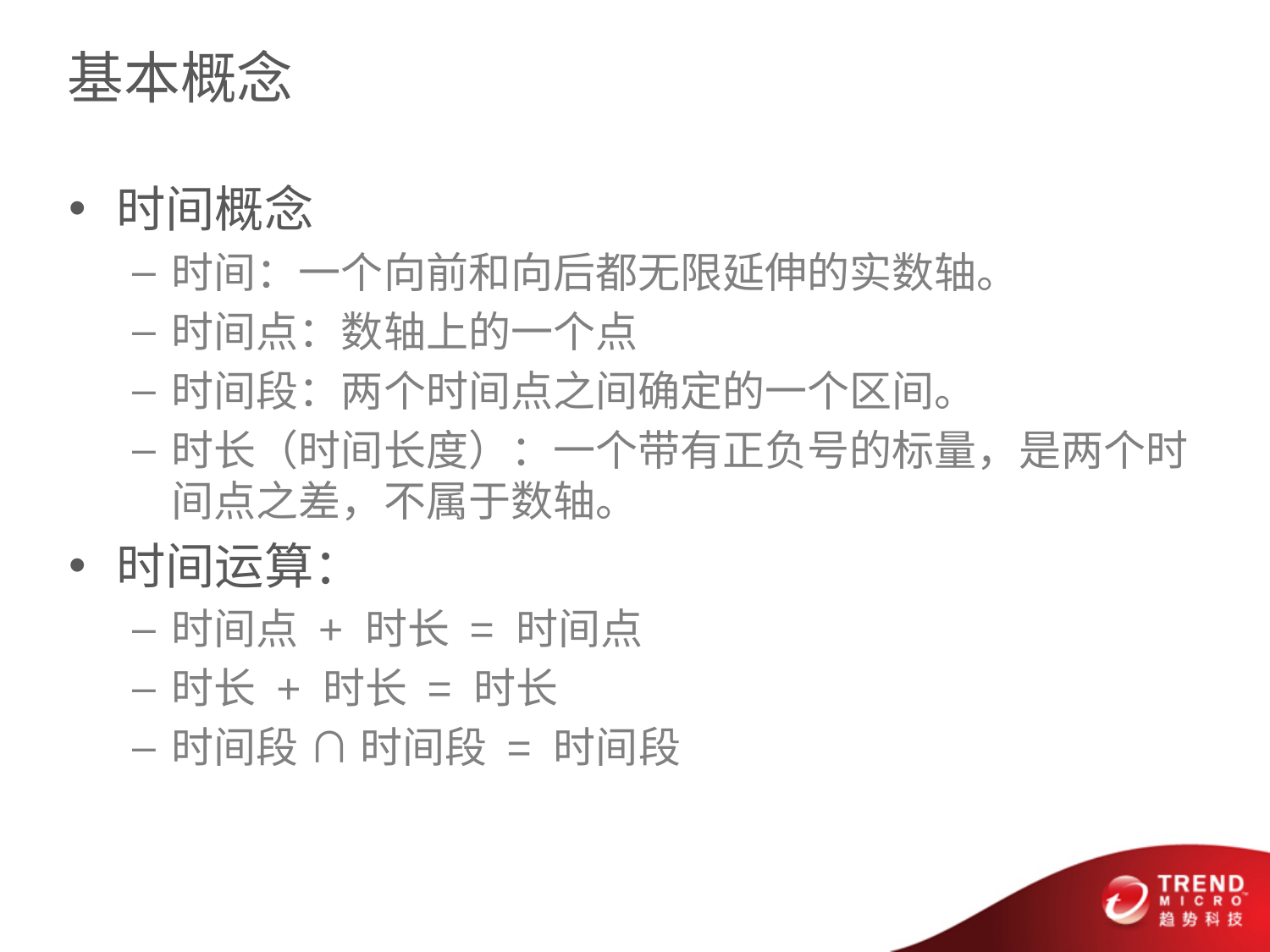

# 基本概念
时间概念
时间：一个向前和向后都无限延伸的实数轴。
时间点：数轴上的一个点
时间段：两个时间点之间确定的一个区间。
时长（时间长度）：一个带有正负号的标量，是两个时间点之差，不属于数轴。
时间运算：
时间点 + 时长 = 时间点
时长 + 时长 = 时长
时间段 ∩ 时间段 = 时间段